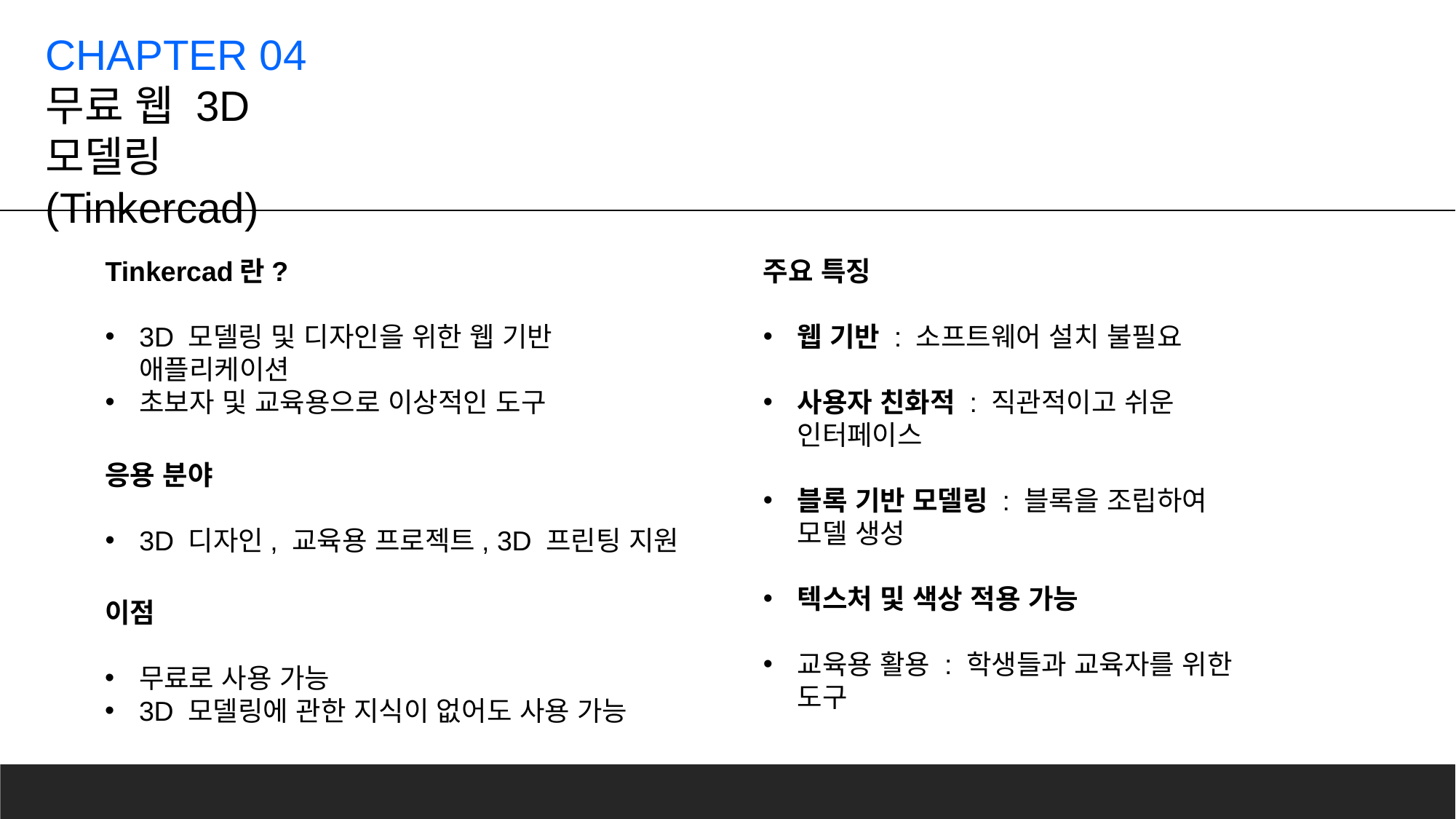

CHAPTER 04
무료 웹 3D 모델링 (Tinkercad)

Tinkercad란?

3D 모델링 및 디자인을 위한 웹 기반 애플리케이션
초보자 및 교육용으로 이상적인 도구
주요 특징

웹 기반 : 소프트웨어 설치 불필요

사용자 친화적 : 직관적이고 쉬운 인터페이스

블록 기반 모델링 : 블록을 조립하여 모델 생성

텍스처 및 색상 적용 가능

교육용 활용 : 학생들과 교육자를 위한 도구
응용 분야

3D 디자인, 교육용 프로젝트, 3D 프린팅 지원
이점

무료로 사용 가능
3D 모델링에 관한 지식이 없어도 사용 가능